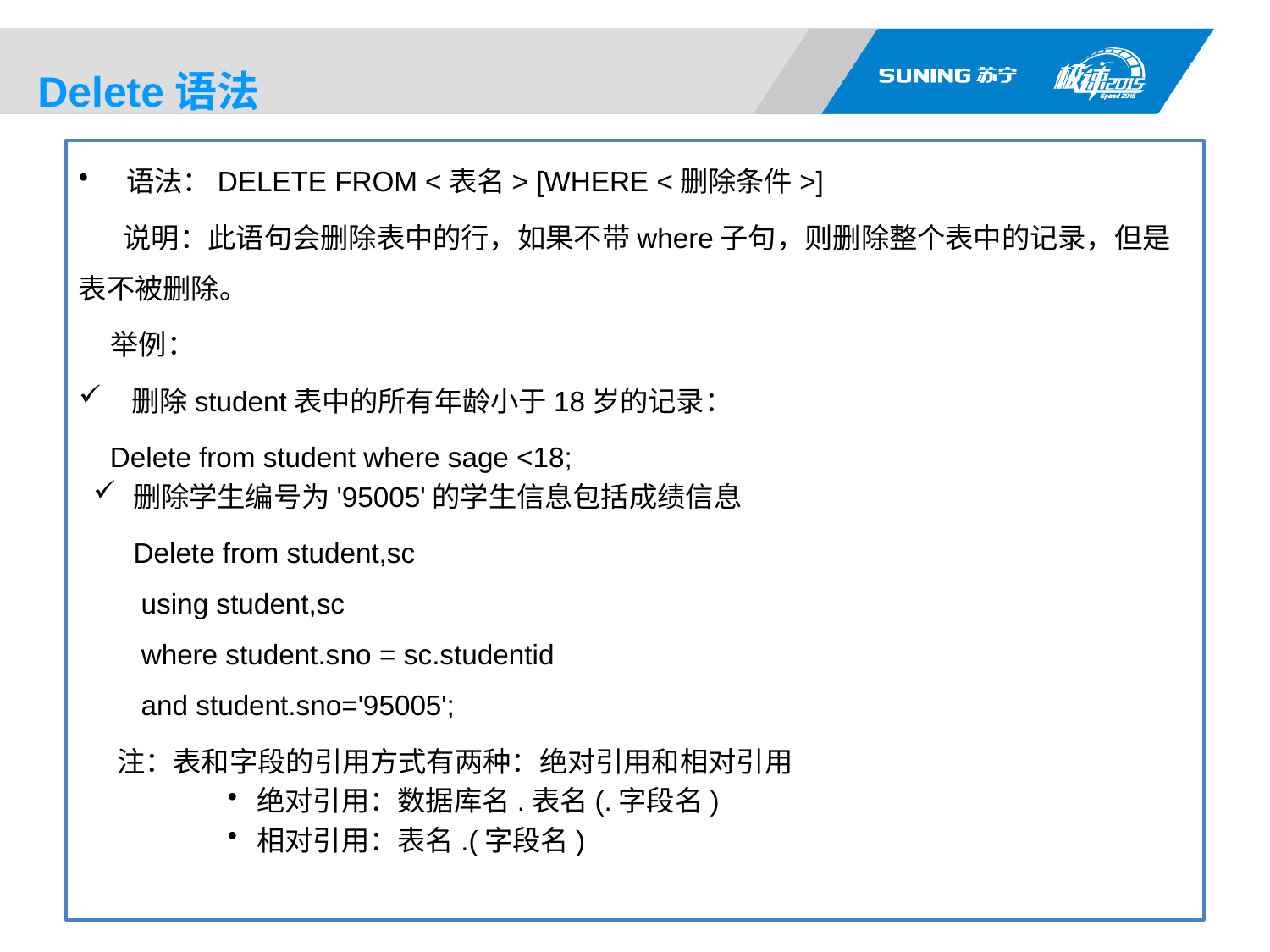

# Delete语法
语法：DELETE FROM <表名> [WHERE <删除条件>]
      说明：此语句会删除表中的行，如果不带where子句，则删除整个表中的记录，但是表不被删除。
    举例：
 删除student表中的所有年龄小于18岁的记录：
    Delete from student where sage <18;
删除学生编号为'95005'的学生信息包括成绩信息
       Delete from student,sc
        using student,sc
        where student.sno = sc.studentid
        and student.sno='95005';
     注：表和字段的引用方式有两种：绝对引用和相对引用
绝对引用：数据库名.表名(.字段名)
相对引用：表名.(字段名)